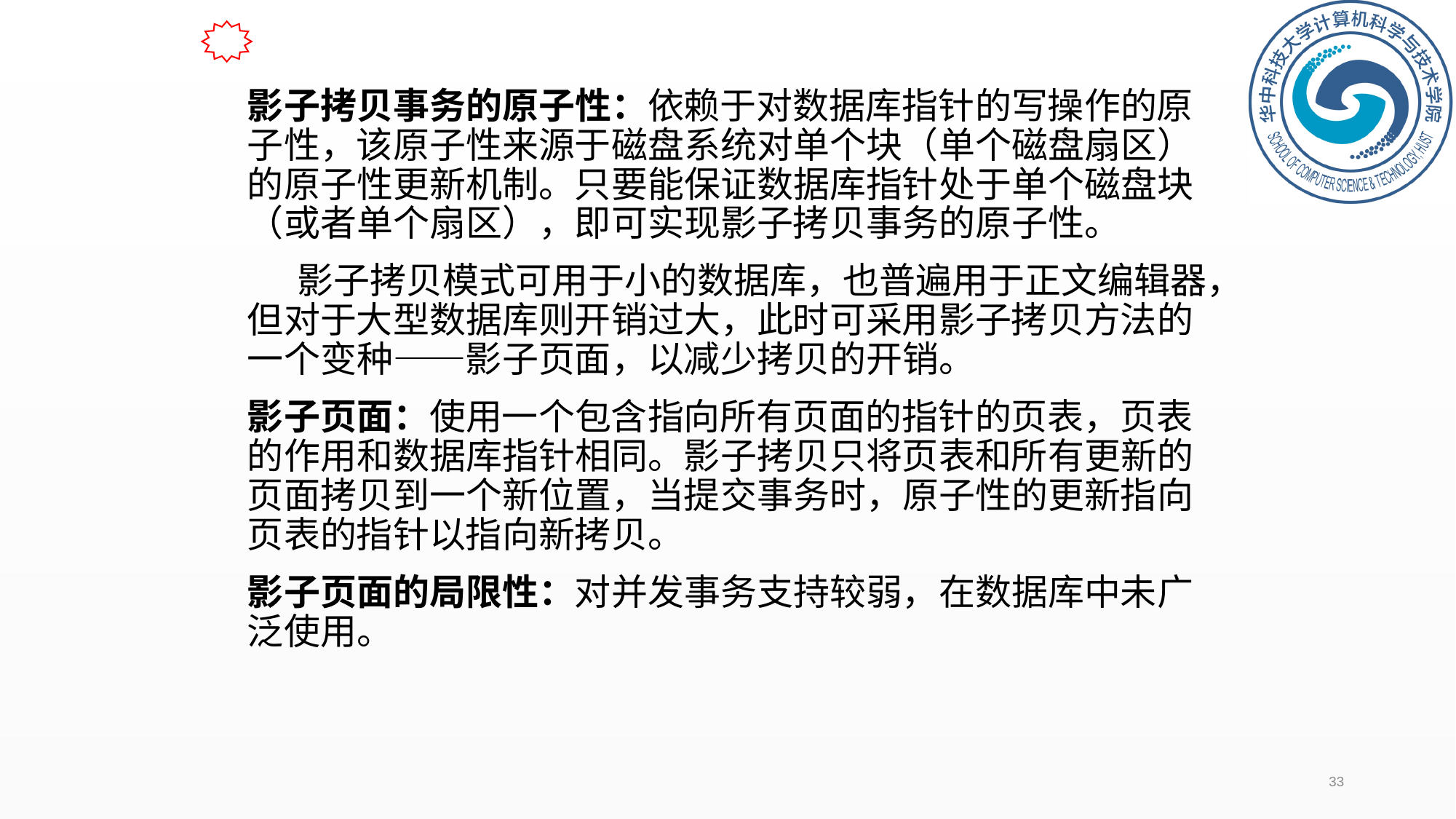

影子拷贝事务的原子性：依赖于对数据库指针的写操作的原子性，该原子性来源于磁盘系统对单个块（单个磁盘扇区）的原子性更新机制。只要能保证数据库指针处于单个磁盘块（或者单个扇区），即可实现影子拷贝事务的原子性。
     影子拷贝模式可用于小的数据库，也普遍用于正文编辑器，但对于大型数据库则开销过大，此时可采用影子拷贝方法的一个变种——影子页面，以减少拷贝的开销。
影子页面：使用一个包含指向所有页面的指针的页表，页表的作用和数据库指针相同。影子拷贝只将页表和所有更新的页面拷贝到一个新位置，当提交事务时，原子性的更新指向页表的指针以指向新拷贝。
影子页面的局限性：对并发事务支持较弱，在数据库中未广泛使用。
33